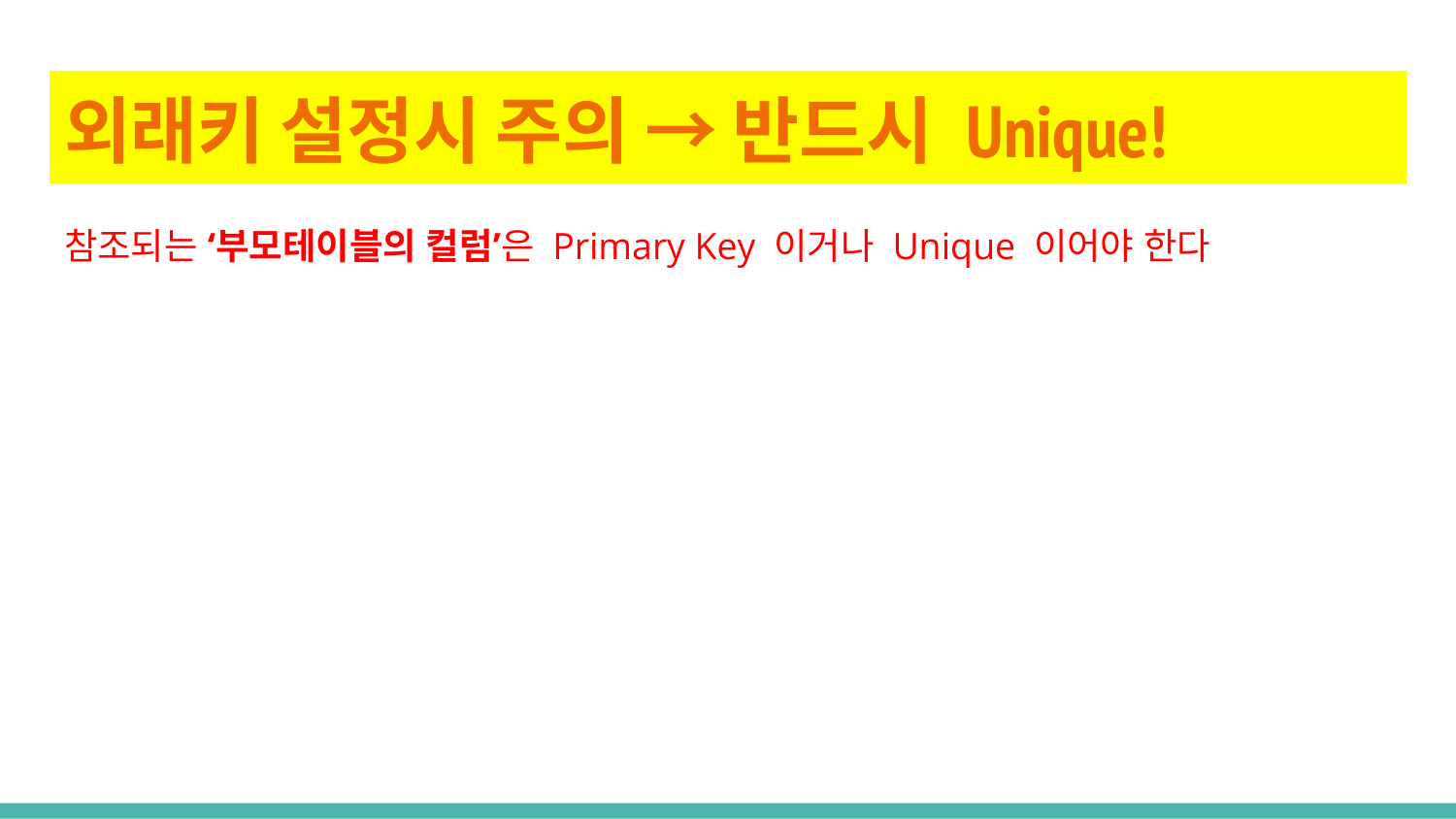

# 외래키 설정시 주의 → 반드시 Unique!
참조되는 ‘부모테이블의 컬럼’은 Primary Key 이거나 Unique 이어야 한다